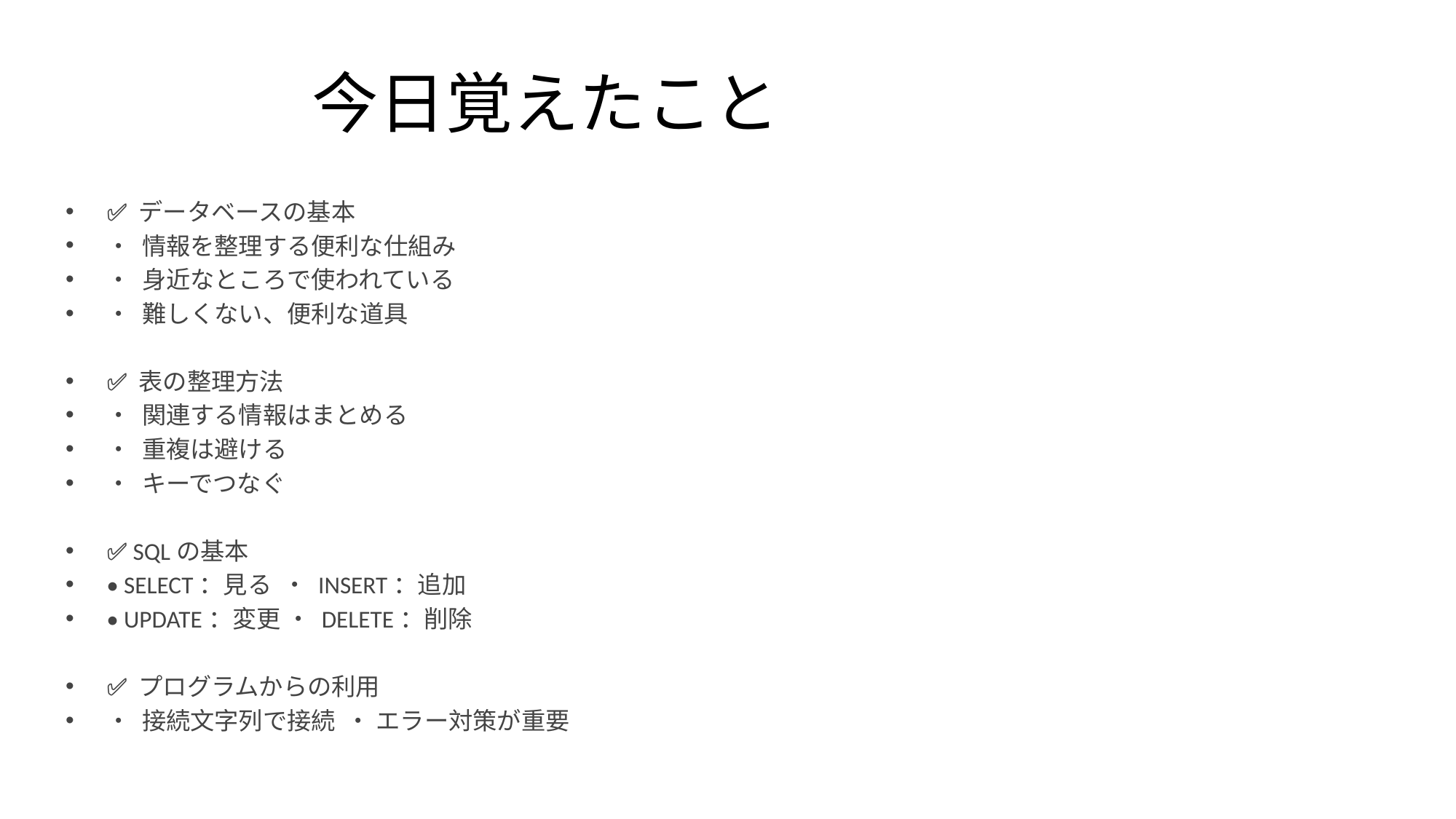

# 今日覚えたこと
✅ データベースの基本
• 情報を整理する便利な仕組み
• 身近なところで使われている
• 難しくない、便利な道具

✅ 表の整理方法
• 関連する情報はまとめる
• 重複は避ける
• キーでつなぐ

✅ SQLの基本
• SELECT：見る  • INSERT：追加
• UPDATE：変更 • DELETE：削除

✅ プログラムからの利用
• 接続文字列で接続  • エラー対策が重要